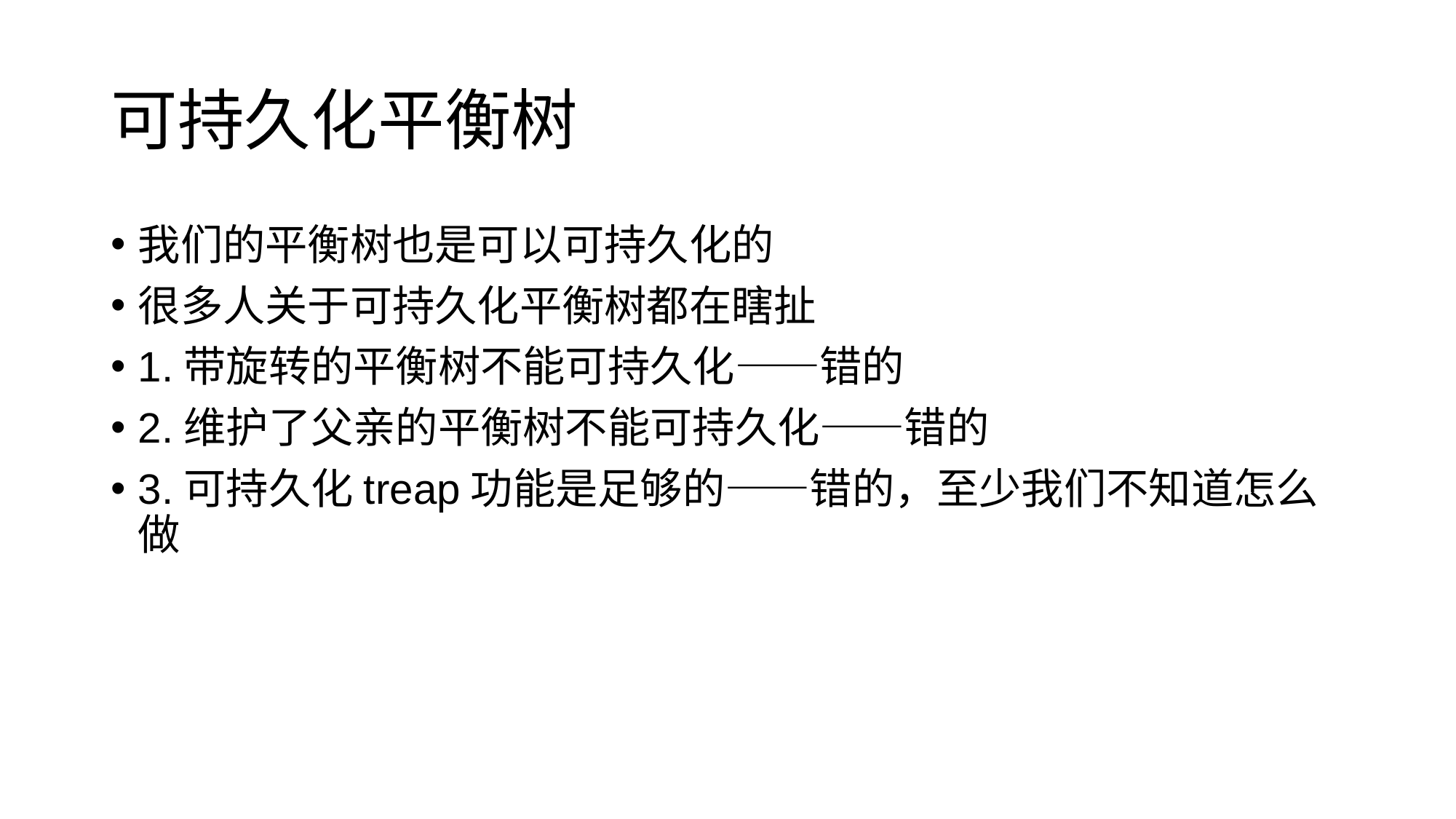

# 可持久化平衡树
我们的平衡树也是可以可持久化的
很多人关于可持久化平衡树都在瞎扯
1.带旋转的平衡树不能可持久化——错的
2.维护了父亲的平衡树不能可持久化——错的
3.可持久化treap功能是足够的——错的，至少我们不知道怎么做